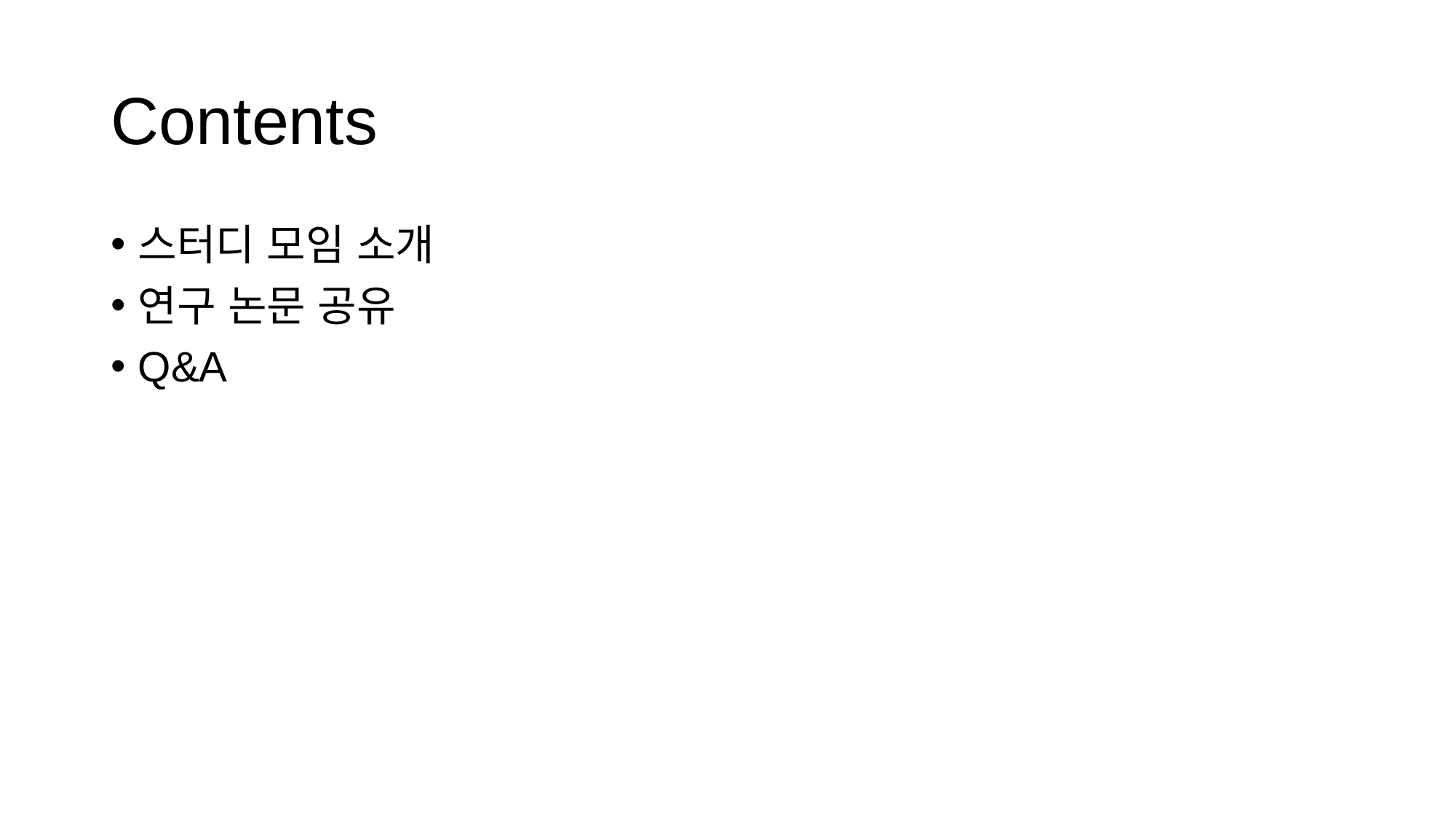

# Contents
스터디 모임 소개
연구 논문 공유
Q&A